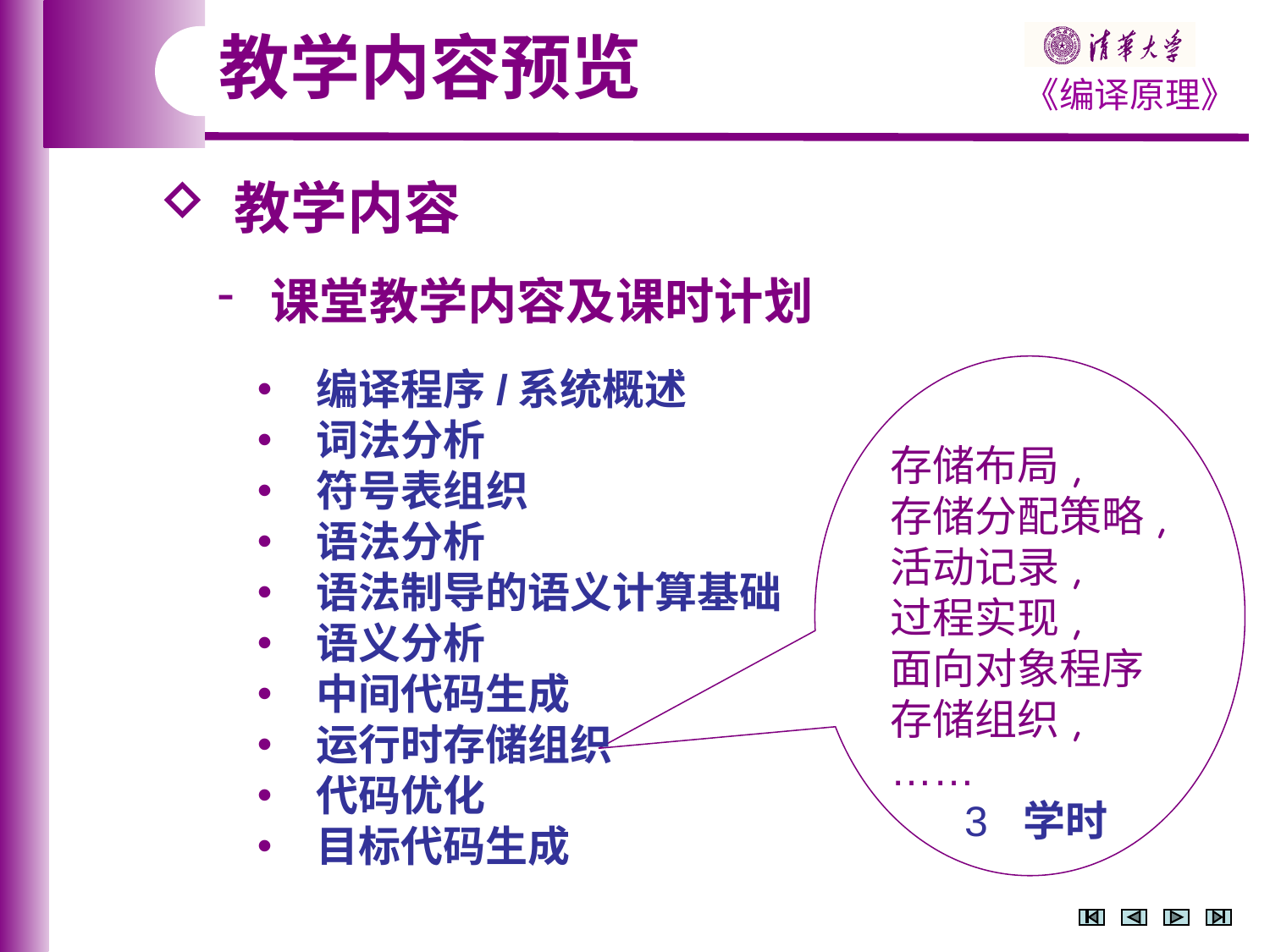

教学内容预览
 教学内容
 课堂教学内容及课时计划
存储布局,
存储分配策略,
活动记录,
过程实现,
面向对象程序
存储组织,
……
       3 学时
  编译程序/系统概述
  词法分析
  符号表组织
  语法分析
  语法制导的语义计算基础
  语义分析
  中间代码生成
  运行时存储组织
  代码优化
  目标代码生成